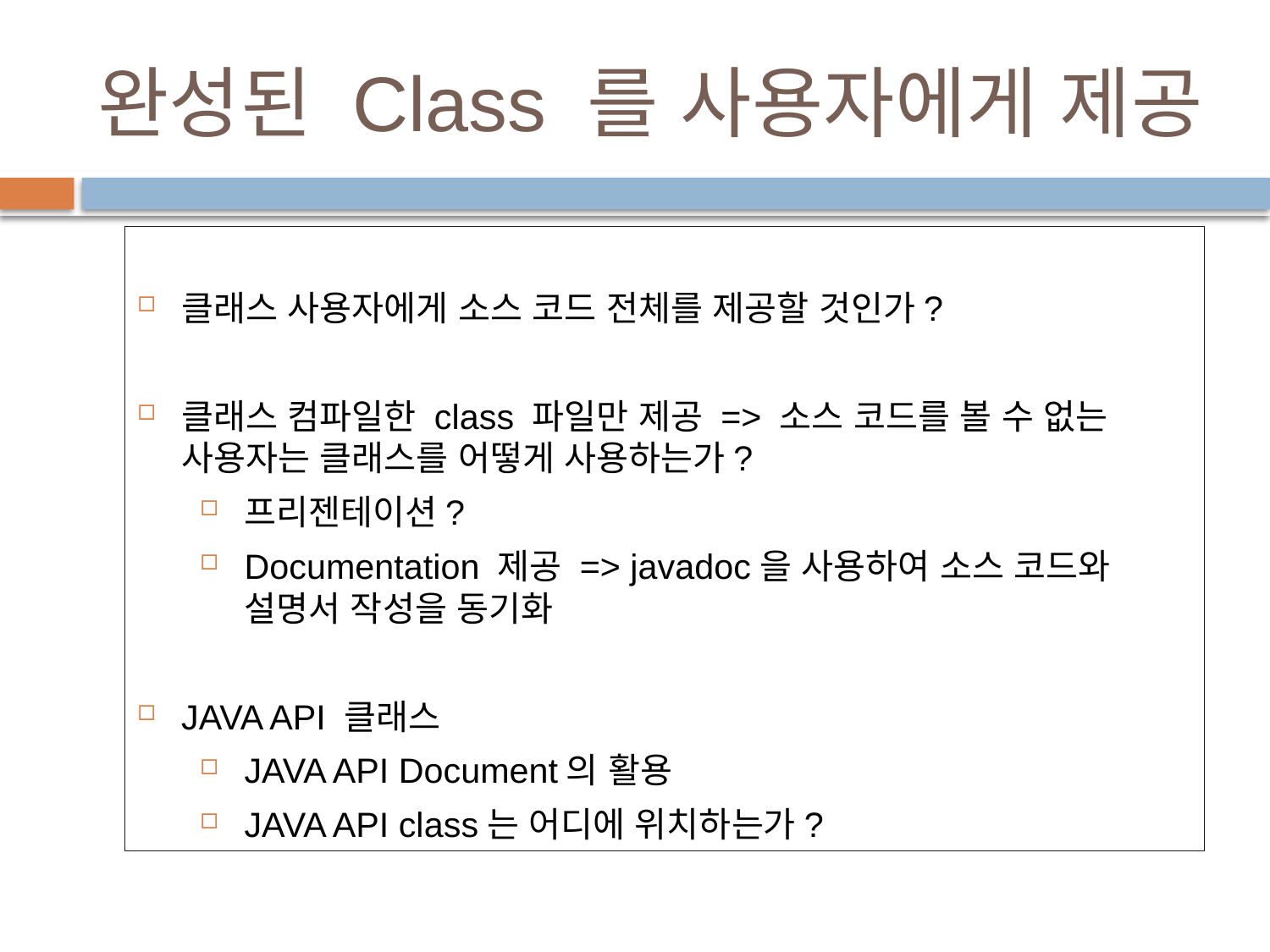

# 완성된 Class 를 사용자에게 제공

클래스 사용자에게 소스 코드 전체를 제공할 것인가?

클래스 컴파일한 class 파일만 제공 => 소스 코드를 볼 수 없는 사용자는 클래스를 어떻게 사용하는가?
프리젠테이션?
Documentation 제공 => javadoc을 사용하여 소스 코드와 설명서 작성을 동기화

JAVA API 클래스
JAVA API Document의 활용
JAVA API class는 어디에 위치하는가?